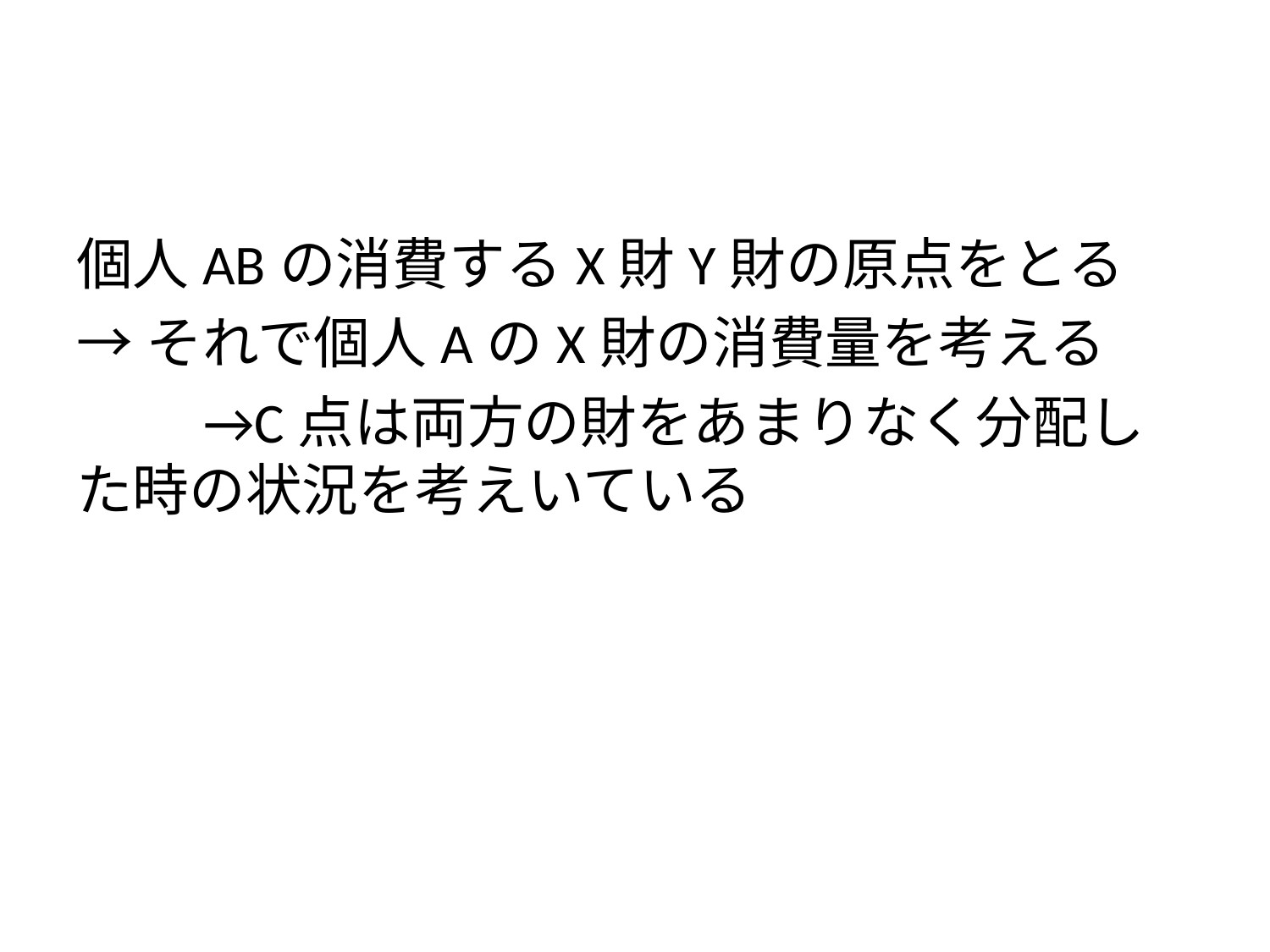

#
個人ABの消費するX財Y財の原点をとる
→それで個人AのX財の消費量を考える
	→C点は両方の財をあまりなく分配した時の状況を考えいている